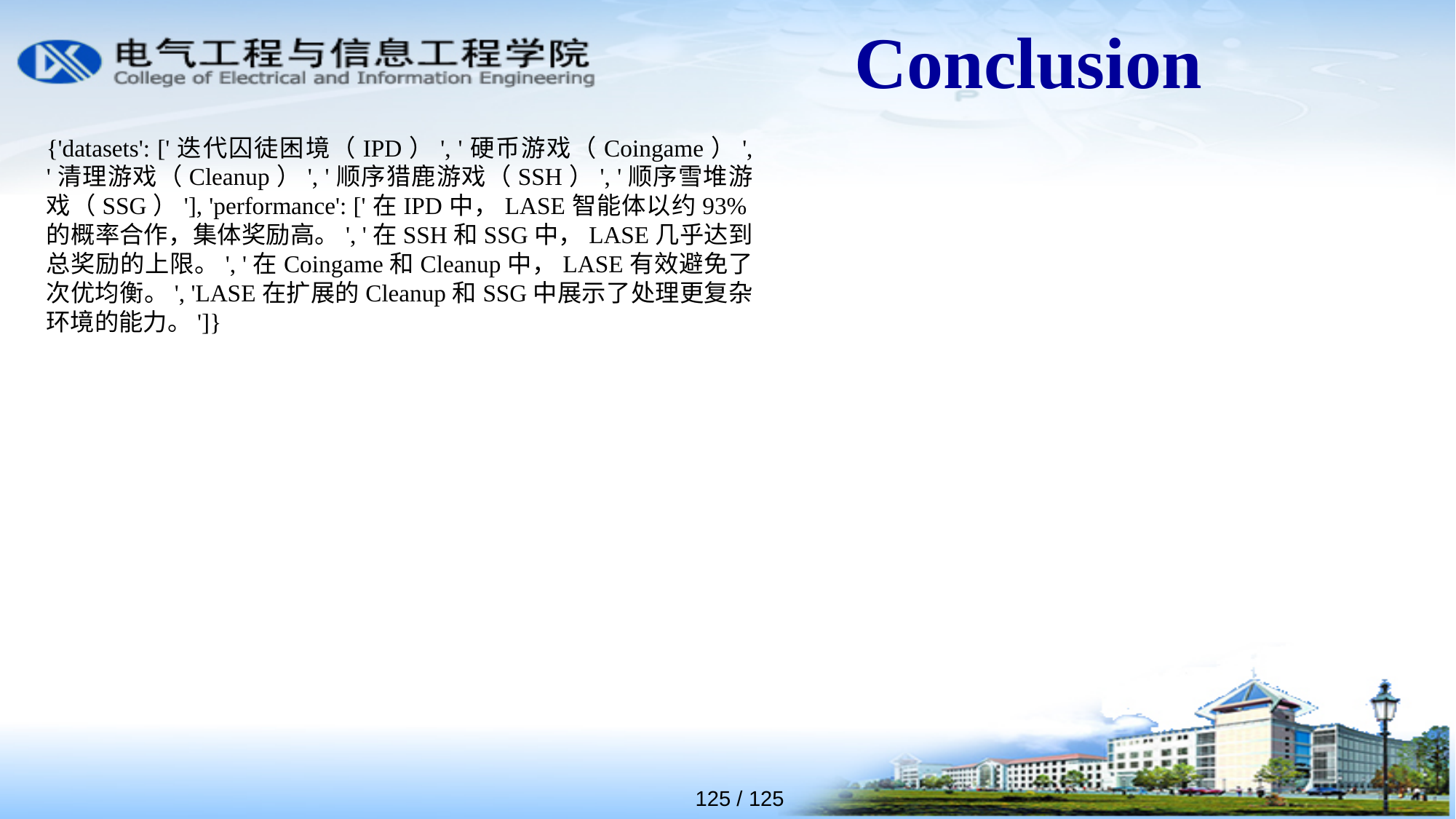

Conclusion
{'datasets': ['迭代囚徒困境（IPD）', '硬币游戏（Coingame）', '清理游戏（Cleanup）', '顺序猎鹿游戏（SSH）', '顺序雪堆游戏（SSG）'], 'performance': ['在IPD中，LASE智能体以约93%的概率合作，集体奖励高。', '在SSH和SSG中，LASE几乎达到总奖励的上限。', '在Coingame和Cleanup中，LASE有效避免了次优均衡。', 'LASE在扩展的Cleanup和SSG中展示了处理更复杂环境的能力。']}
125 / 125